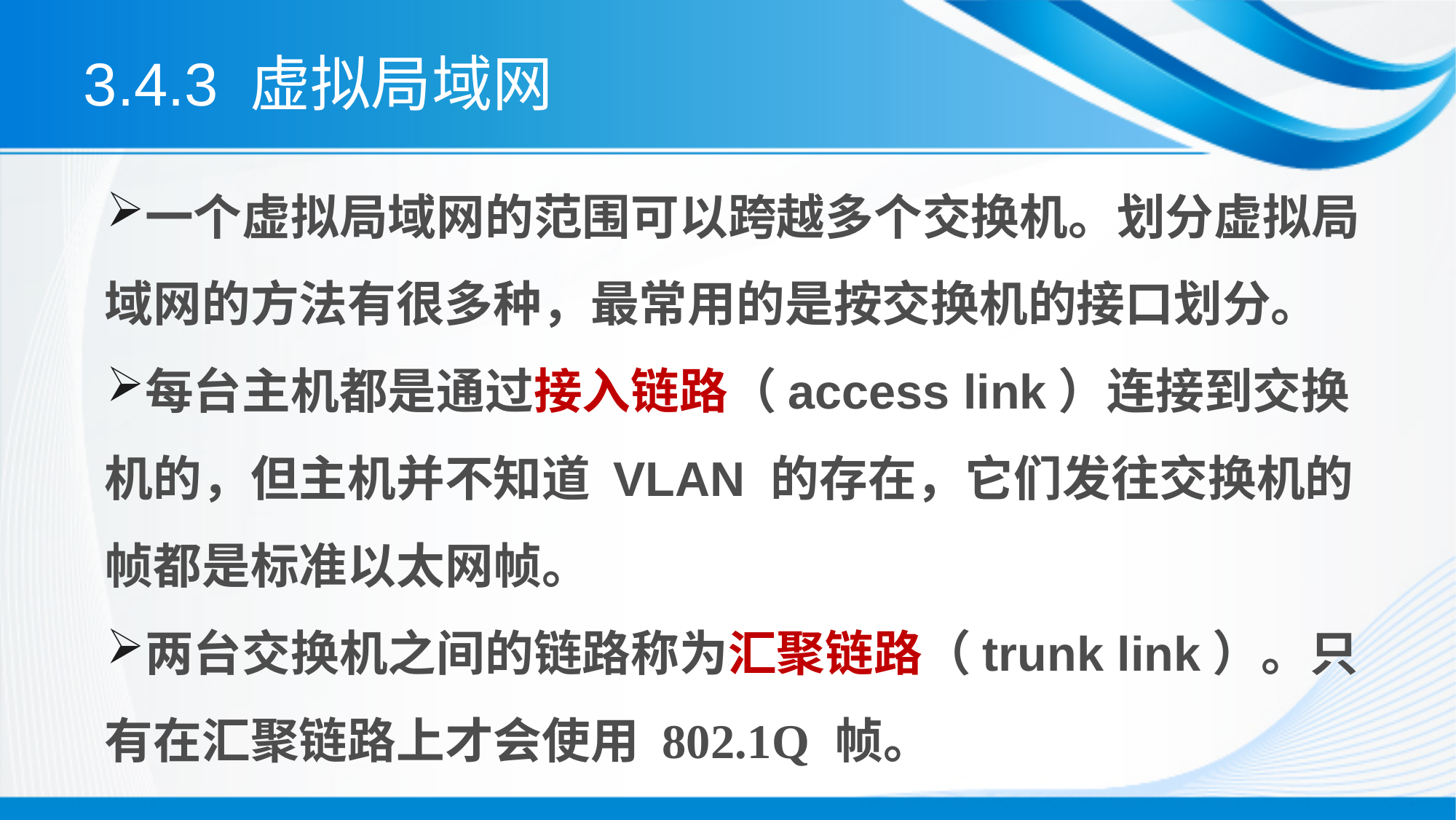

# 3.4.3 虚拟局域网
一个虚拟局域网的范围可以跨越多个交换机。划分虚拟局域网的方法有很多种，最常用的是按交换机的接口划分。
每台主机都是通过接入链路（access link）连接到交换机的，但主机并不知道 VLAN 的存在，它们发往交换机的帧都是标准以太网帧。
两台交换机之间的链路称为汇聚链路（trunk link）。只有在汇聚链路上才会使用 802.1Q 帧。